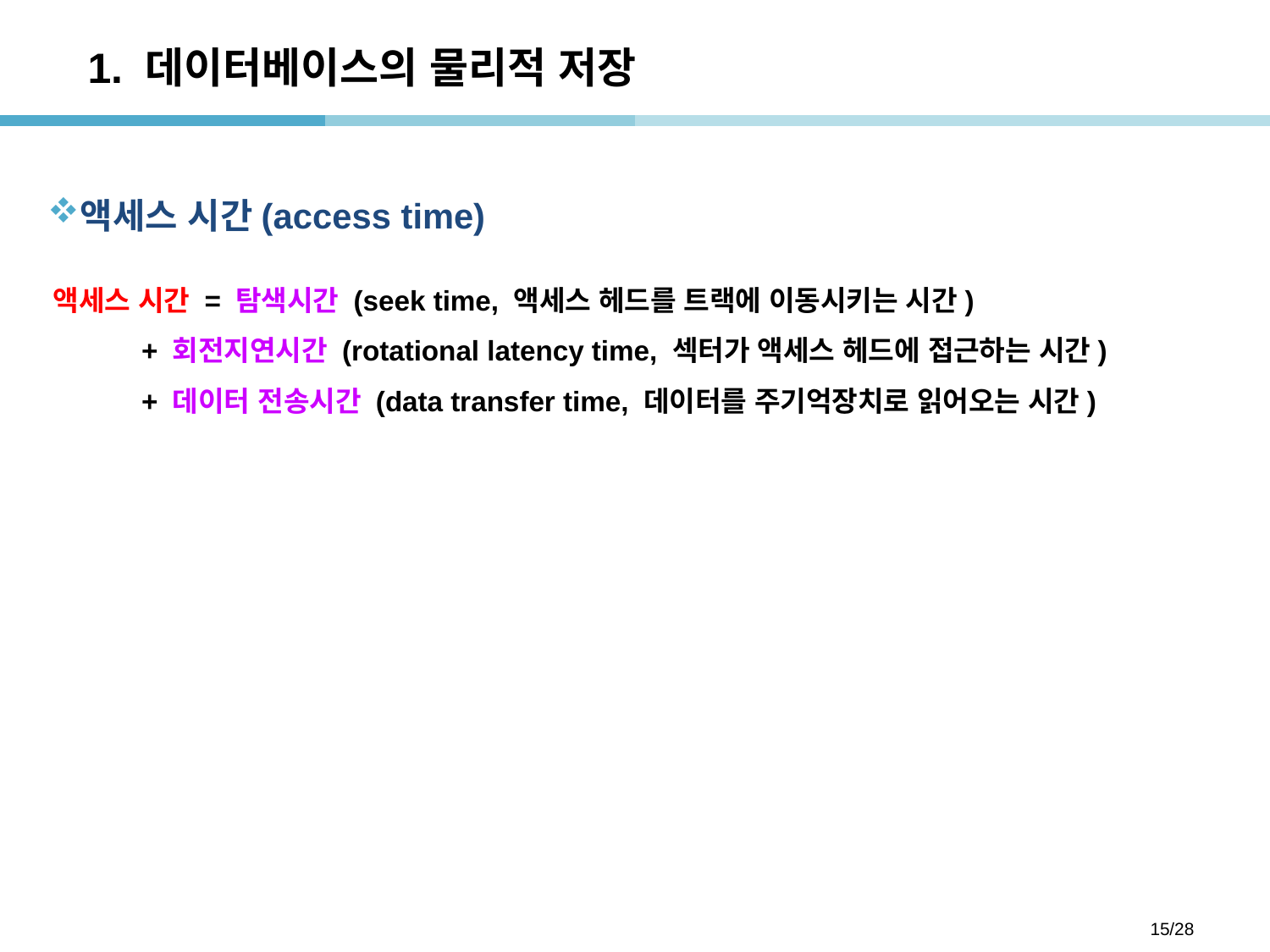

# 1. 데이터베이스의 물리적 저장
액세스 시간(access time)
 액세스 시간 = 탐색시간 (seek time, 액세스 헤드를 트랙에 이동시키는 시간)
            + 회전지연시간 (rotational latency time, 섹터가 액세스 헤드에 접근하는 시간)
            + 데이터 전송시간 (data transfer time, 데이터를 주기억장치로 읽어오는 시간)
15/28